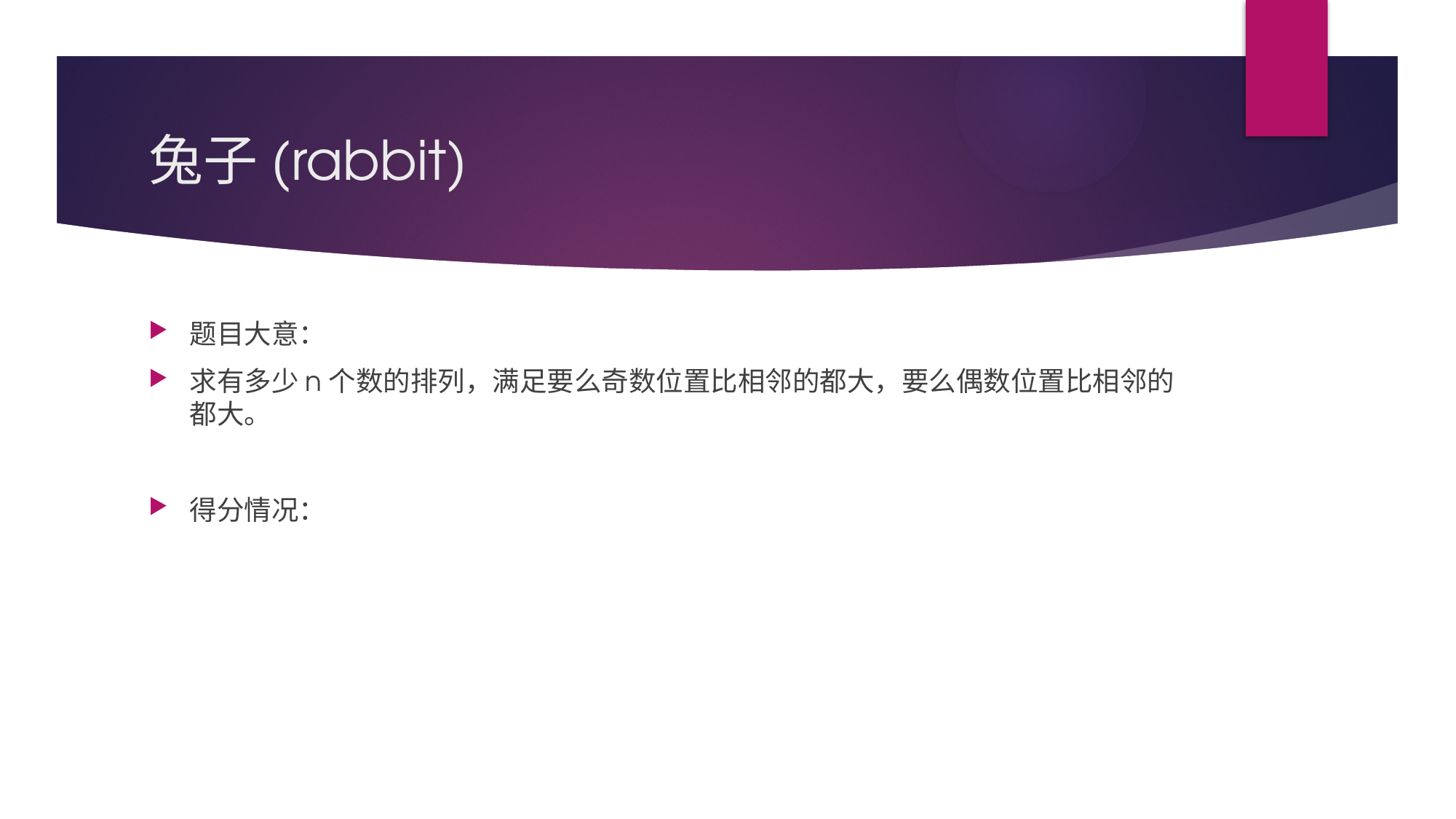

# 兔子(rabbit)
题目大意：
求有多少n个数的排列，满足要么奇数位置比相邻的都大，要么偶数位置比相邻的都大。

得分情况：